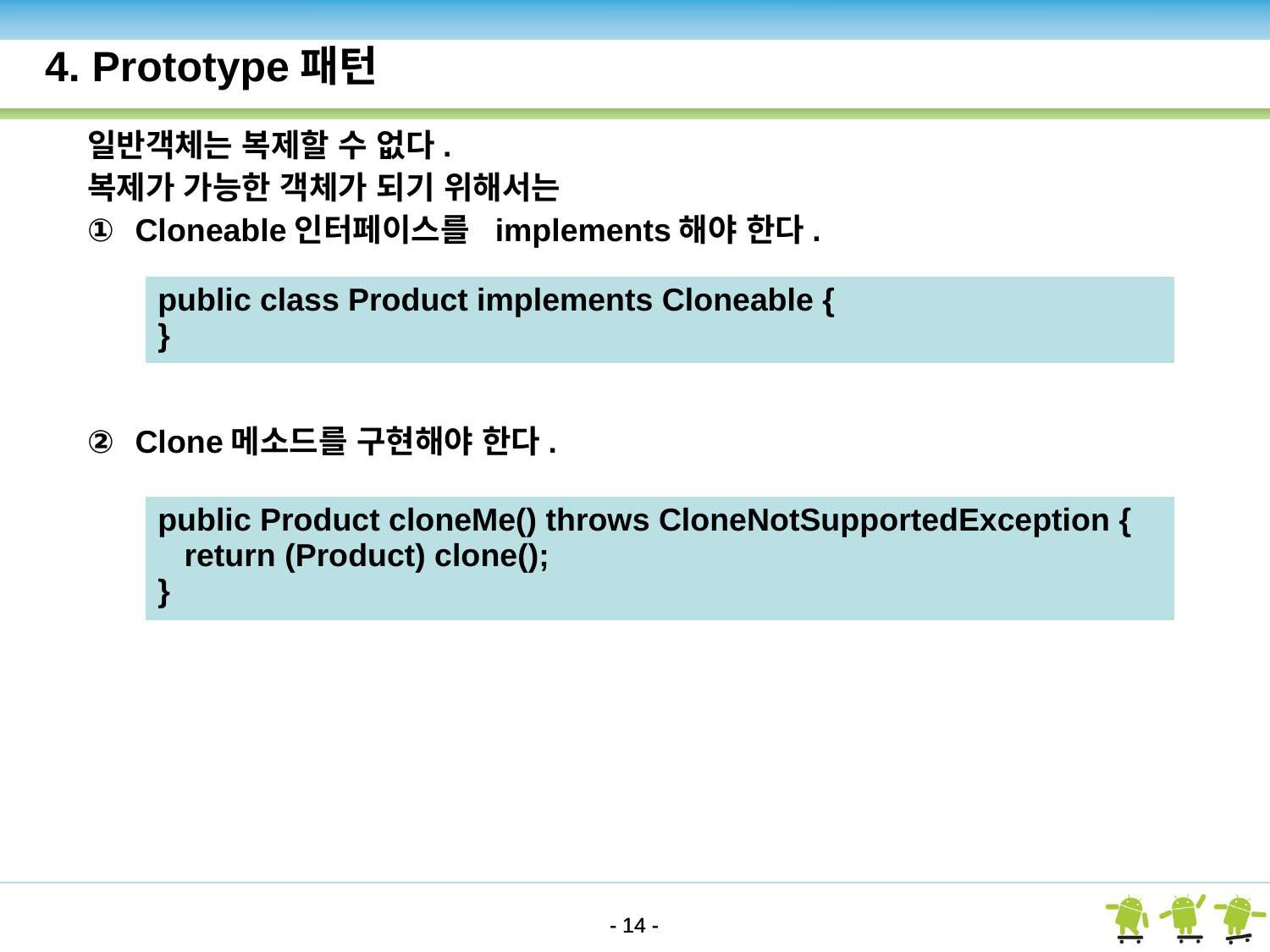

4. Prototype패턴
일반객체는 복제할 수 없다.
복제가 가능한 객체가 되기 위해서는
Cloneable인터페이스를  implements해야 한다.

Clone메소드를 구현해야 한다.
| public class Product implements Cloneable { } |
| --- |
| public Product cloneMe() throws CloneNotSupportedException { return (Product) clone(); } |
| --- |
- 14 -
- 14 -